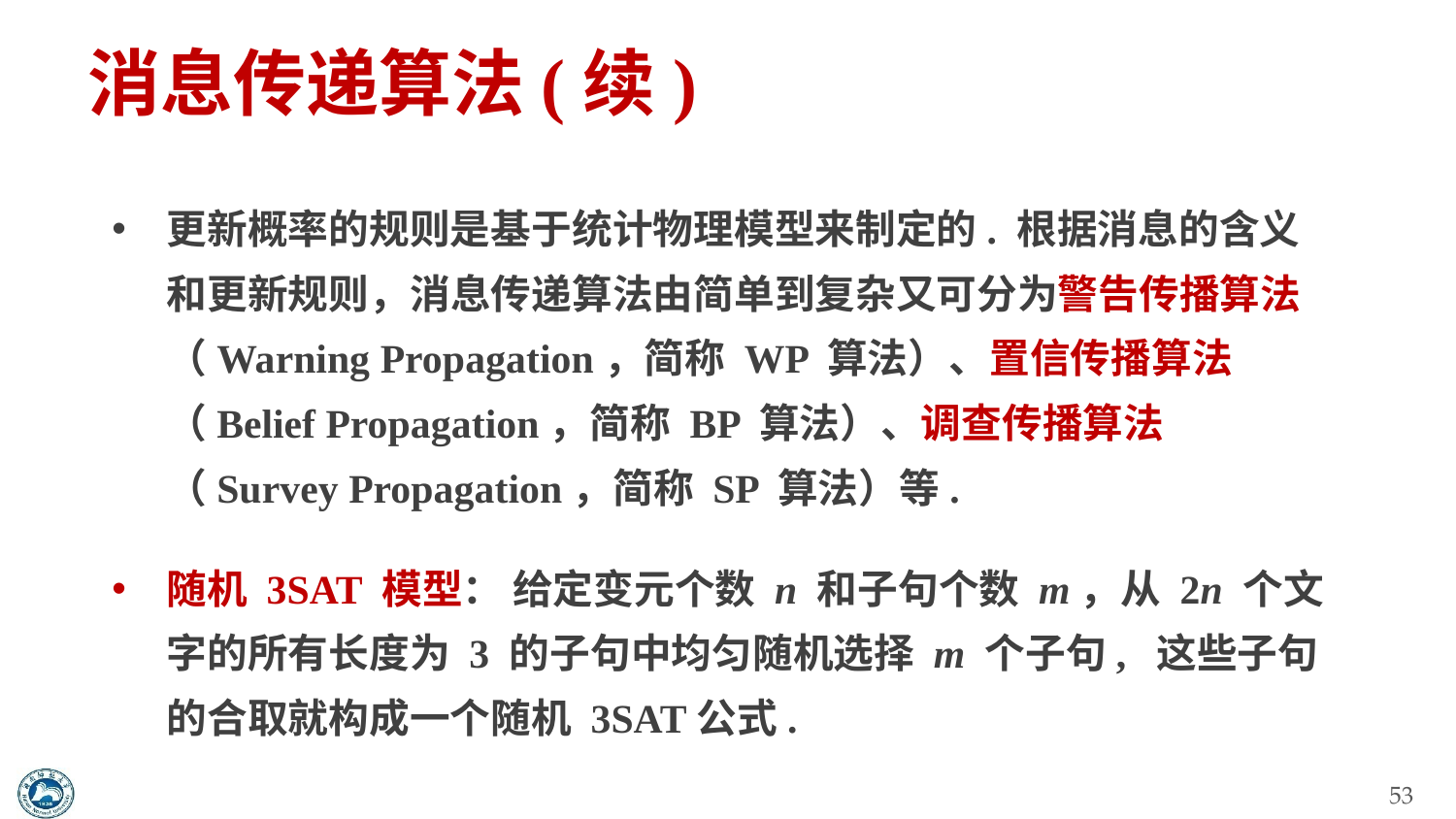

# 消息传递算法(续)
更新概率的规则是基于统计物理模型来制定的. 根据消息的含义和更新规则，消息传递算法由简单到复杂又可分为警告传播算法（Warning Propagation，简称 WP 算法）、置信传播算法（Belief Propagation，简称 BP 算法）、调查传播算法（Survey Propagation，简称 SP 算法）等.
随机 3SAT 模型： 给定变元个数 n 和子句个数 m，从 2n 个文字的所有长度为 3 的子句中均匀随机选择 m 个子句,  这些子句的合取就构成一个随机 3SAT公式.
53